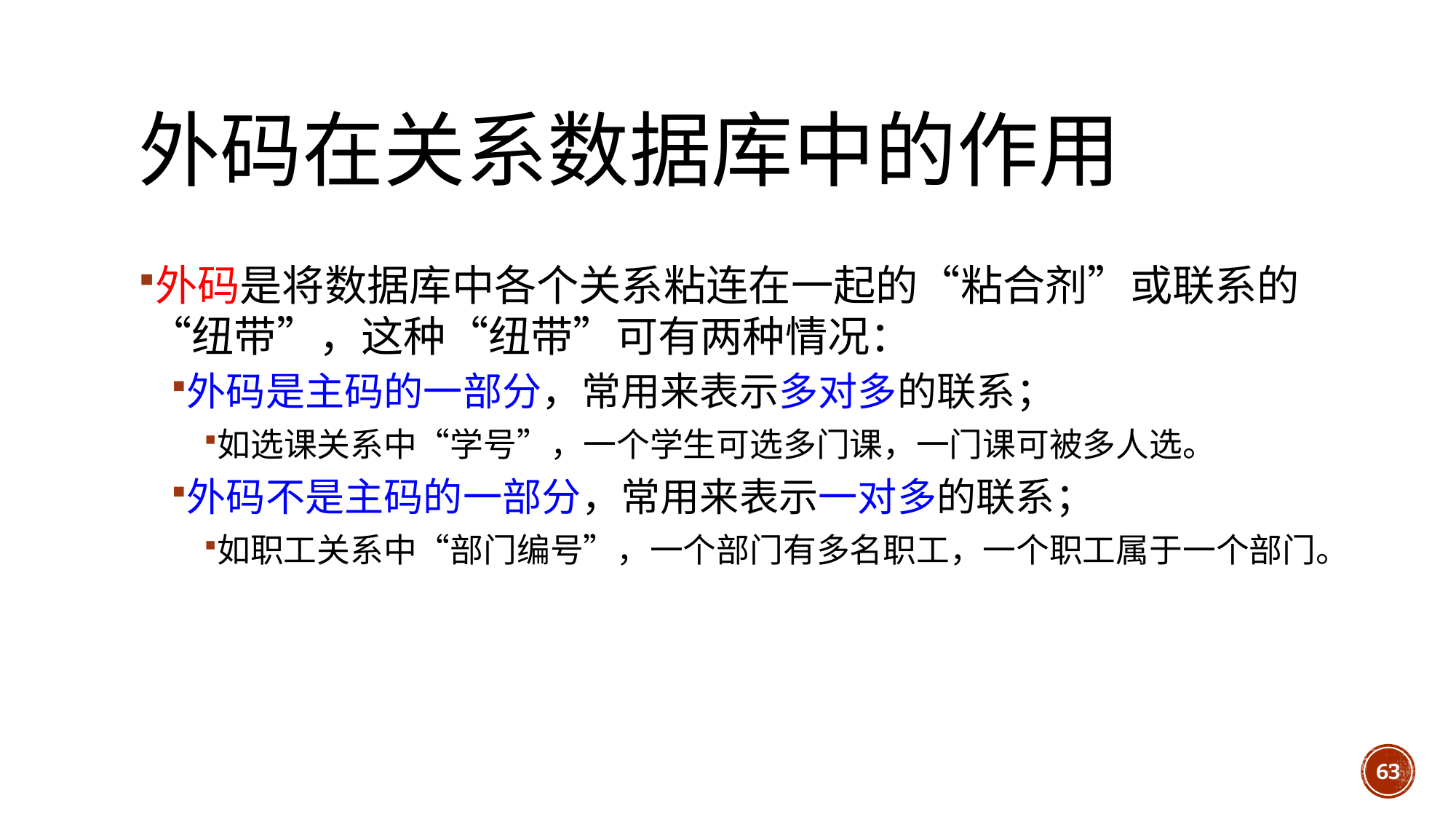

# 外码在关系数据库中的作用
外码是将数据库中各个关系粘连在一起的“粘合剂”或联系的“纽带”，这种“纽带”可有两种情况：
外码是主码的一部分，常用来表示多对多的联系；
如选课关系中“学号”，一个学生可选多门课，一门课可被多人选。
外码不是主码的一部分，常用来表示一对多的联系；
如职工关系中“部门编号”，一个部门有多名职工，一个职工属于一个部门。

63